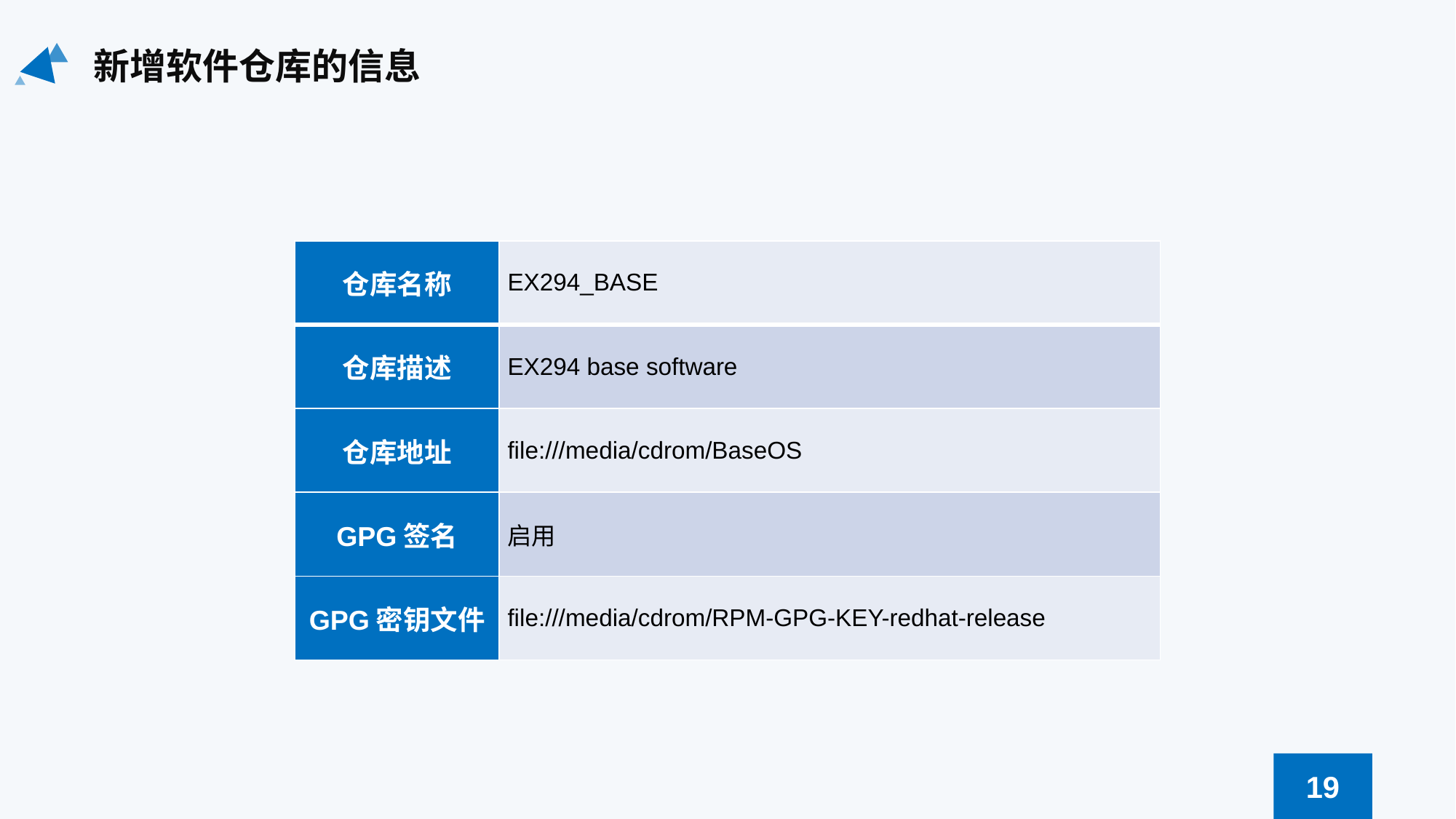

新增软件仓库的信息

| 仓库名称 | EX294\_BASE |
| --- | --- |
| 仓库描述 | EX294 base software |
| 仓库地址 | file:///media/cdrom/BaseOS |
| GPG签名 | 启用 |
| GPG密钥文件 | file:///media/cdrom/RPM-GPG-KEY-redhat-release |

19